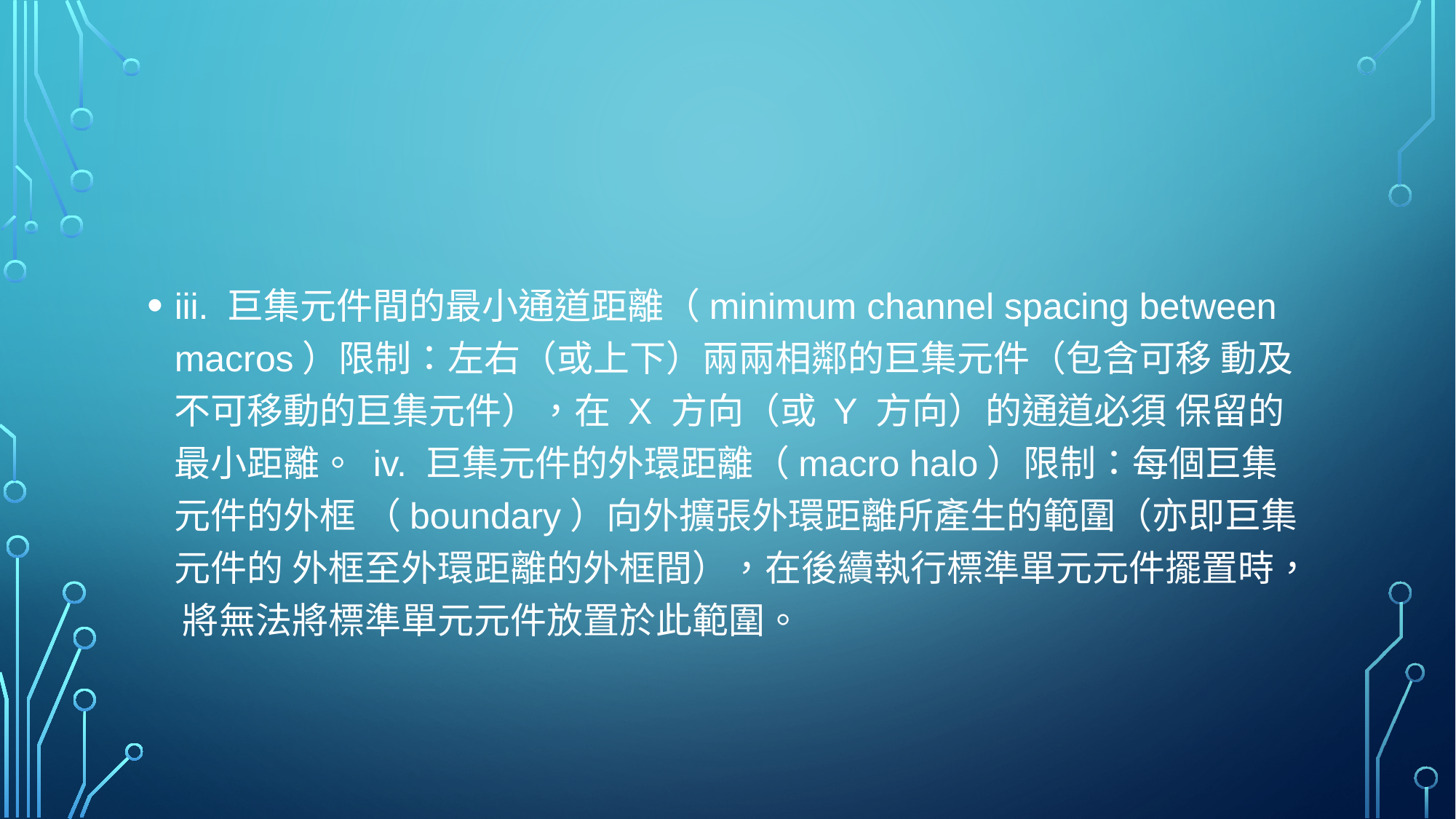

#
iii. 巨集元件間的最小通道距離（minimum channel spacing between macros）限制：左右（或上下）兩兩相鄰的巨集元件（包含可移 動及不可移動的巨集元件），在 X 方向（或 Y 方向）的通道必須 保留的最小距離。 iv. 巨集元件的外環距離（macro halo）限制：每個巨集元件的外框 （boundary）向外擴張外環距離所產生的範圍（亦即巨集元件的 外框至外環距離的外框間），在後續執行標準單元元件擺置時， 將無法將標準單元元件放置於此範圍。